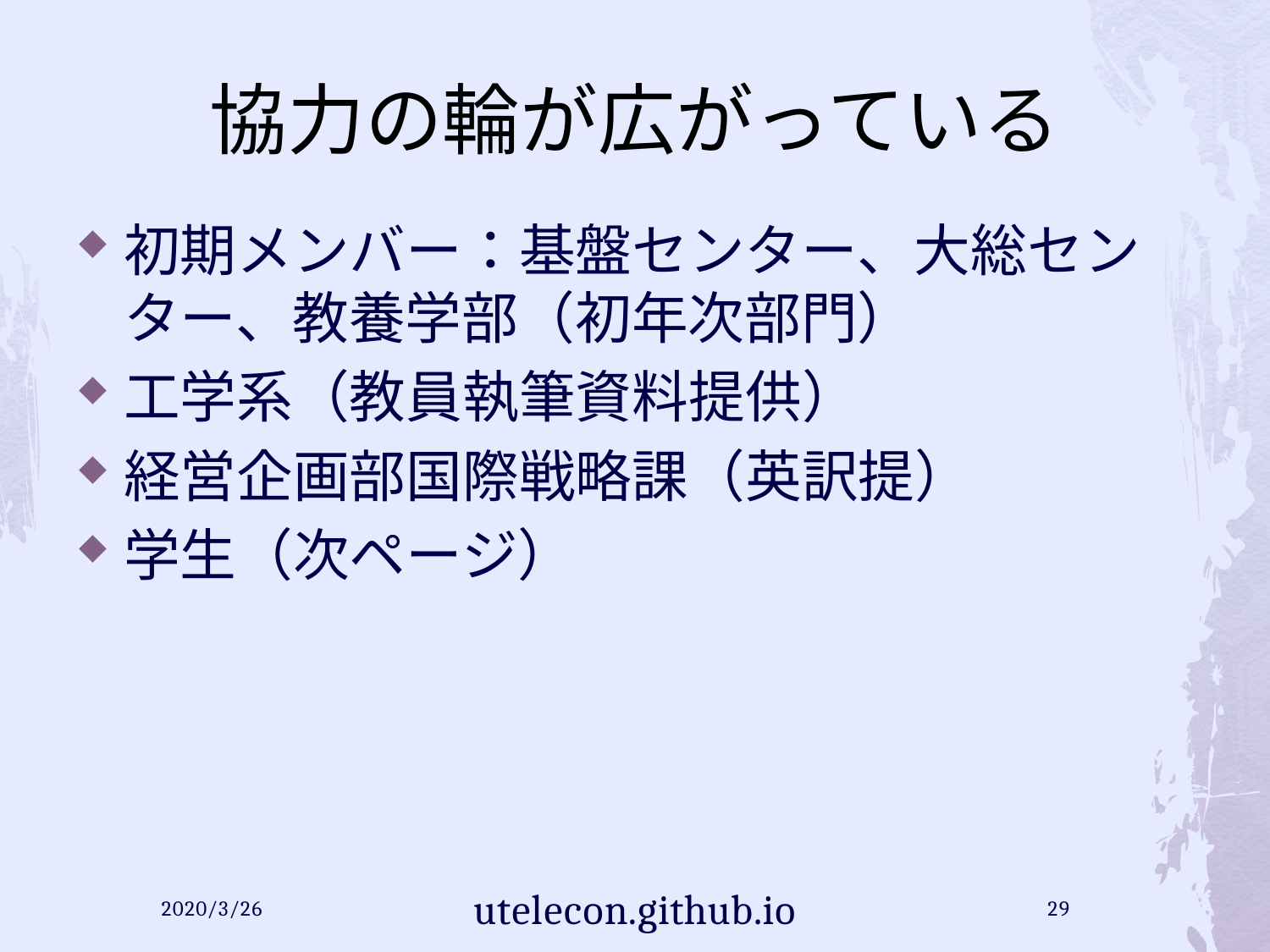

# 協力の輪が広がっている
初期メンバー：基盤センター、大総センター、教養学部（初年次部門）
工学系（教員執筆資料提供）
経営企画部国際戦略課（英訳提）
学生（次ページ）
2020/3/26
utelecon.github.io
29